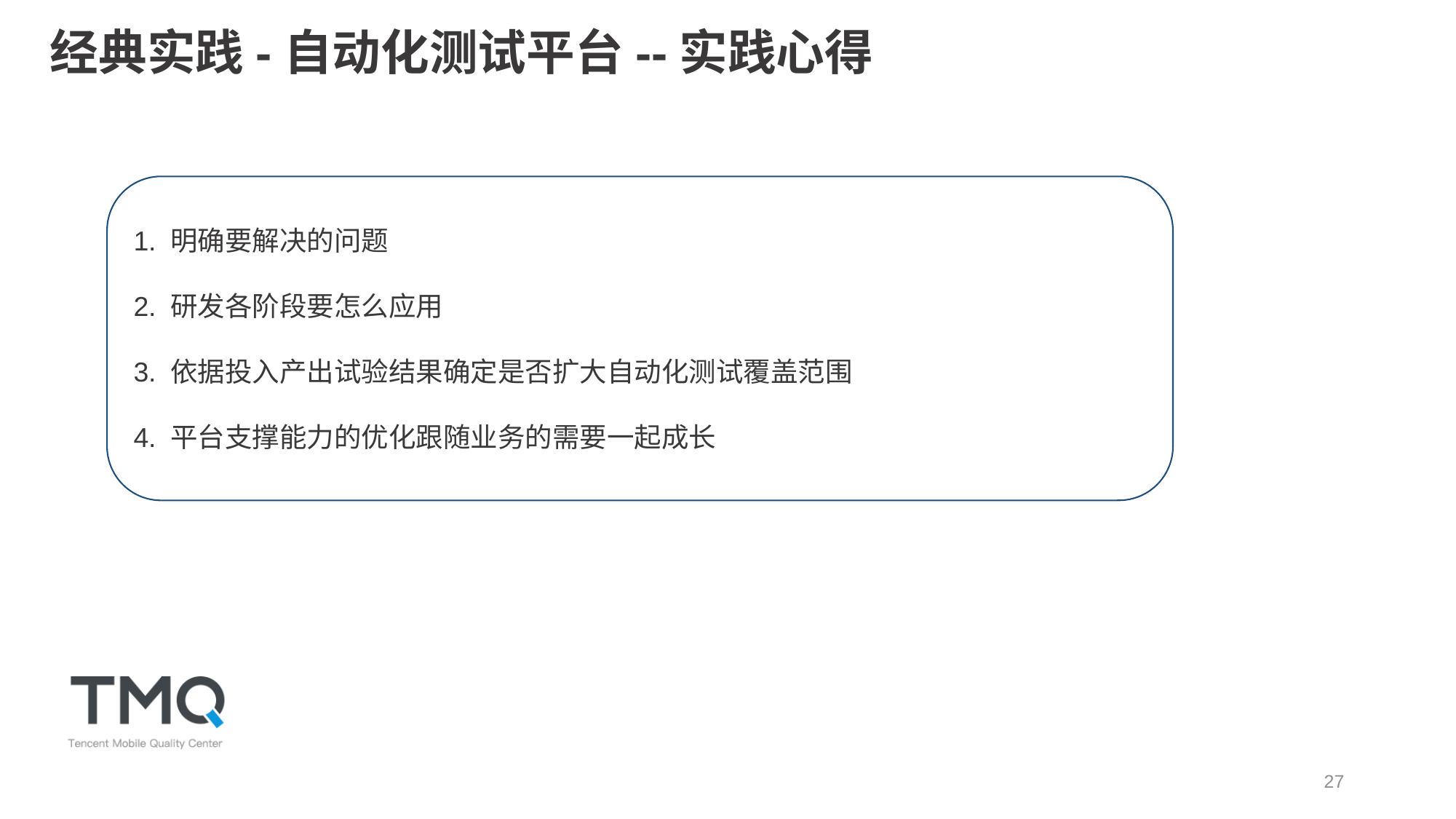

经典实践-自动化测试平台--实践心得
1. 明确要解决的问题

2. 研发各阶段要怎么应用

3. 依据投入产出试验结果确定是否扩大自动化测试覆盖范围

4. 平台支撑能力的优化跟随业务的需要一起成长
27